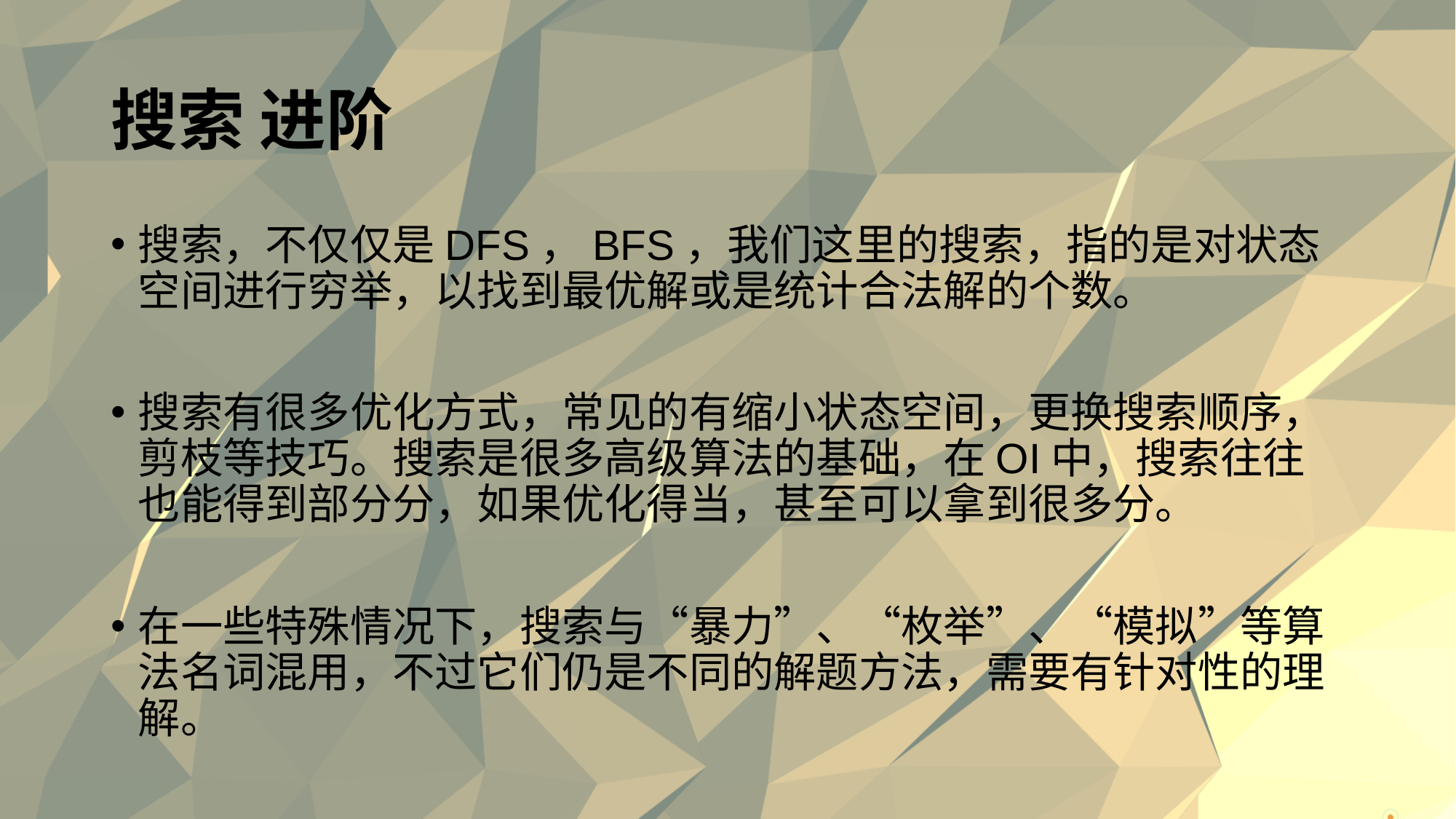

# 搜索 进阶
搜索，不仅仅是DFS，BFS，我们这里的搜索，指的是对状态空间进行穷举，以找到最优解或是统计合法解的个数。

搜索有很多优化方式，常见的有缩小状态空间，更换搜索顺序，剪枝等技巧。搜索是很多高级算法的基础，在OI中，搜索往往也能得到部分分，如果优化得当，甚至可以拿到很多分。

在一些特殊情况下，搜索与“暴力”、“枚举”、“模拟”等算法名词混用，不过它们仍是不同的解题方法，需要有针对性的理解。